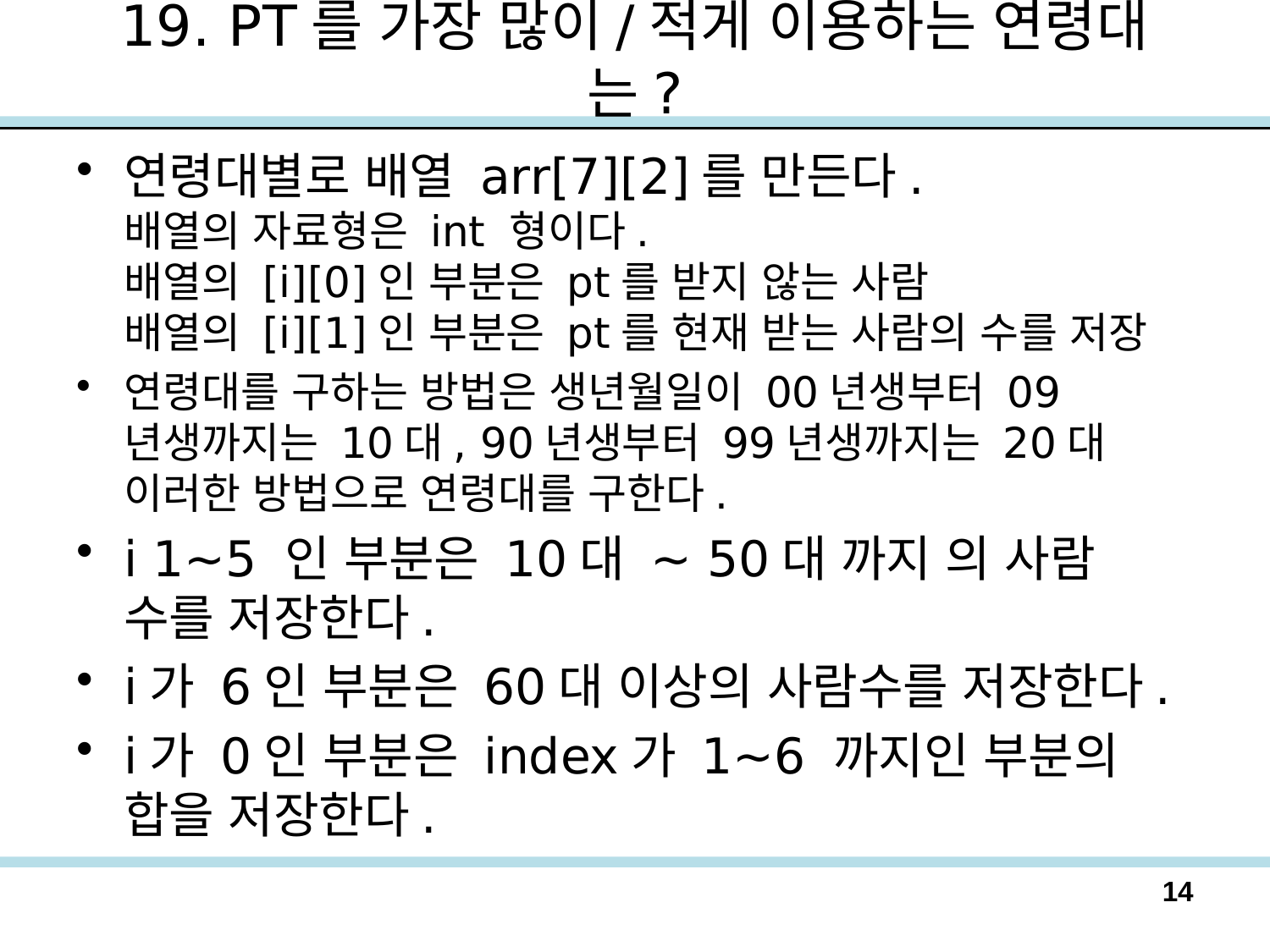

# 19. PT를 가장 많이/적게 이용하는 연령대는?
연령대별로 배열 arr[7][2]를 만든다.
배열의 자료형은 int 형이다.
배열의 [i][0]인 부분은 pt를 받지 않는 사람
배열의 [i][1]인 부분은 pt를 현재 받는 사람의 수를 저장
연령대를 구하는 방법은 생년월일이 00년생부터 09년생까지는 10대, 90년생부터 99년생까지는 20대
이러한 방법으로 연령대를 구한다.
i 1~5 인 부분은 10대 ~ 50대 까지 의 사람 수를 저장한다.
i가 6인 부분은 60대 이상의 사람수를 저장한다.
i가 0인 부분은 index가 1~6 까지인 부분의 합을 저장한다.
14